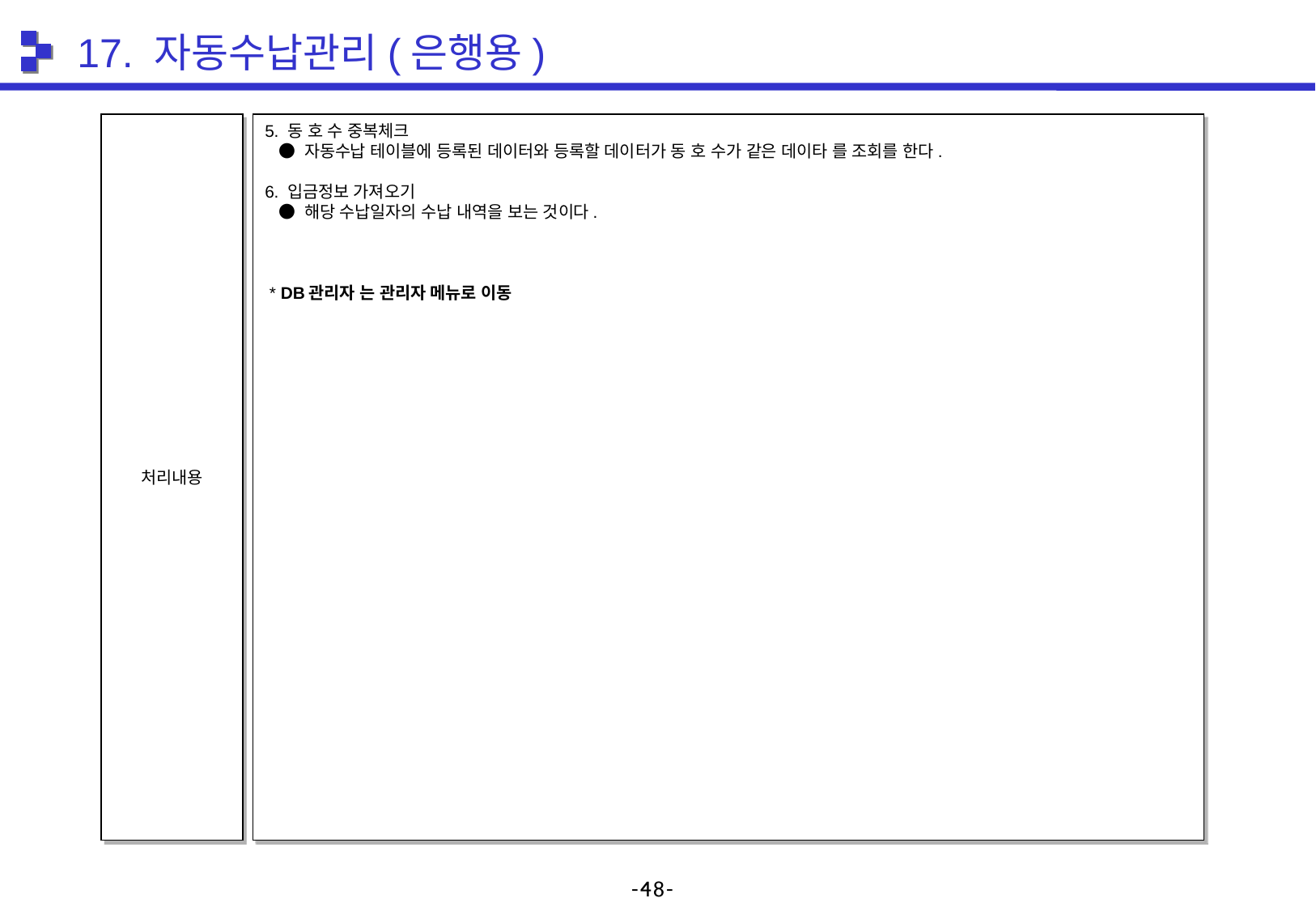

17. 자동수납관리(은행용)
처리내용
5. 동 호 수 중복체크
   ● 자동수납 테이블에 등록된 데이터와 등록할 데이터가 동 호 수가 같은 데이타 를 조회를 한다.

6. 입금정보 가져오기
   ● 해당 수납일자의 수납 내역을 보는 것이다.

 * DB관리자 는 관리자 메뉴로 이동